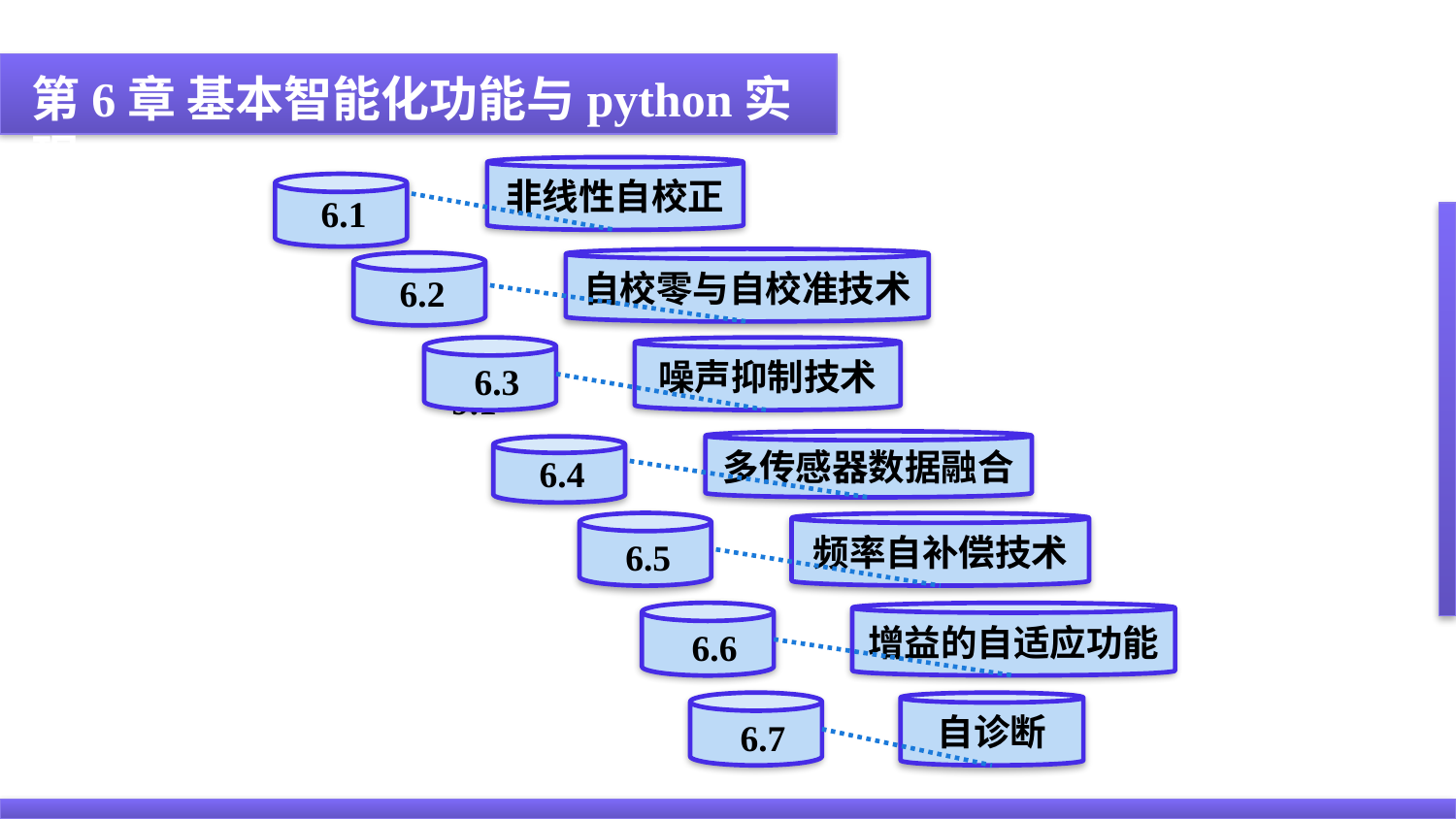

第6章 基本智能化功能与python实现
非线性自校正

6.1
自校零与自校准技术

6.2

噪声抑制技术
6.3
9.1
多传感器数据融合

6.4

频率自补偿技术
6.5

增益的自适应功能
6.6
9.1

自诊断
6.7
9.1